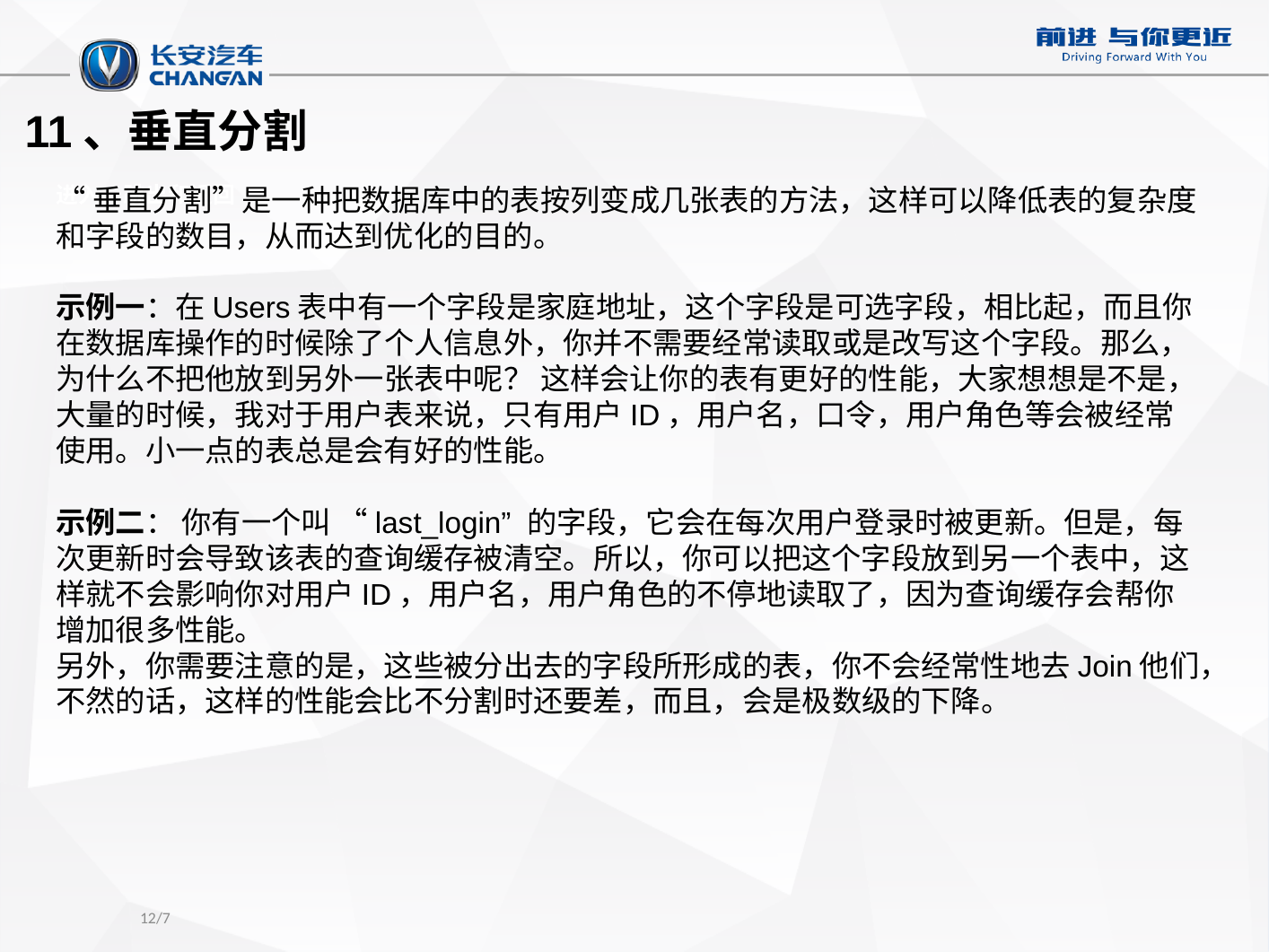

11、垂直分割
进入、跳出和返回
“垂直分割”是一种把数据库中的表按列变成几张表的方法，这样可以降低表的复杂度和字段的数目，从而达到优化的目的。

示例一：在Users表中有一个字段是家庭地址，这个字段是可选字段，相比起，而且你在数据库操作的时候除了个人信息外，你并不需要经常读取或是改写这个字段。那么，为什么不把他放到另外一张表中呢？ 这样会让你的表有更好的性能，大家想想是不是，大量的时候，我对于用户表来说，只有用户ID，用户名，口令，用户角色等会被经常使用。小一点的表总是会有好的性能。

示例二： 你有一个叫 “last_login” 的字段，它会在每次用户登录时被更新。但是，每次更新时会导致该表的查询缓存被清空。所以，你可以把这个字段放到另一个表中，这样就不会影响你对用户ID，用户名，用户角色的不停地读取了，因为查询缓存会帮你增加很多性能。
另外，你需要注意的是，这些被分出去的字段所形成的表，你不会经常性地去Join他们，不然的话，这样的性能会比不分割时还要差，而且，会是极数级的下降。
12/7